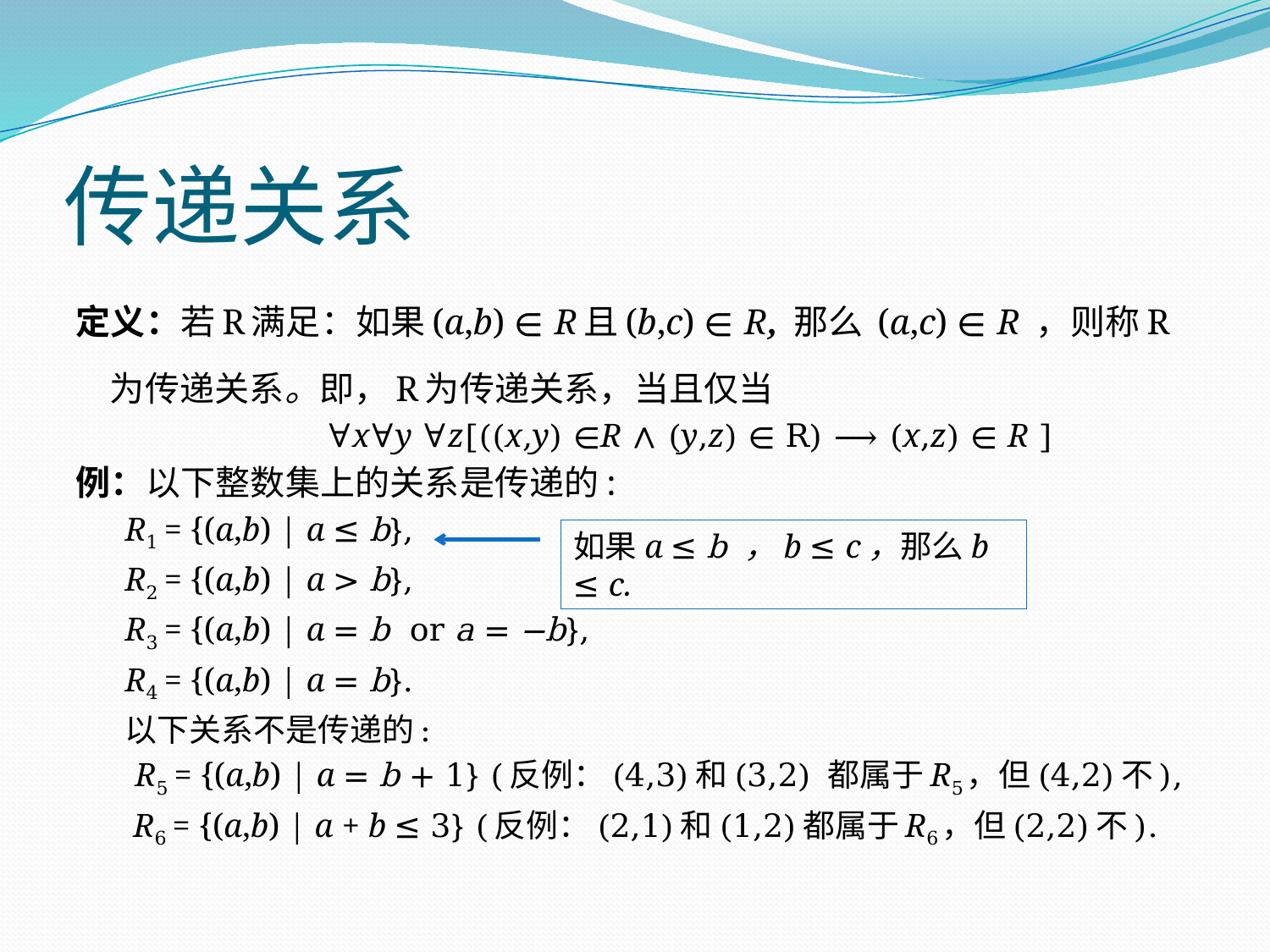

# 传递关系
定义：若R满足：如果(a,b) ∊ R且(b,c) ∊ R, 那么 (a,c) ∊ R ，则称R为传递关系。即，R为传递关系，当且仅当
      ∀x∀y ∀z[((x,y) ∊R ∧ (y,z) ∊ R) ⟶ (x,z) ∊ R ]
例：以下整数集上的关系是传递的:
R1 = {(a,b) | a ≤ b},
R2 = {(a,b) | a > b},
R3 = {(a,b) | a = b  or a = −b},
R4 = {(a,b) | a = b}.
以下关系不是传递的:
 R5 = {(a,b) | a = b + 1} (反例：(4,3)和(3,2) 都属于R5，但(4,2)不),
 R6 = {(a,b) | a + b ≤ 3} (反例：(2,1)和(1,2)都属于R6，但(2,2)不).

如果a ≤ b ，b ≤ c，那么b ≤ c.